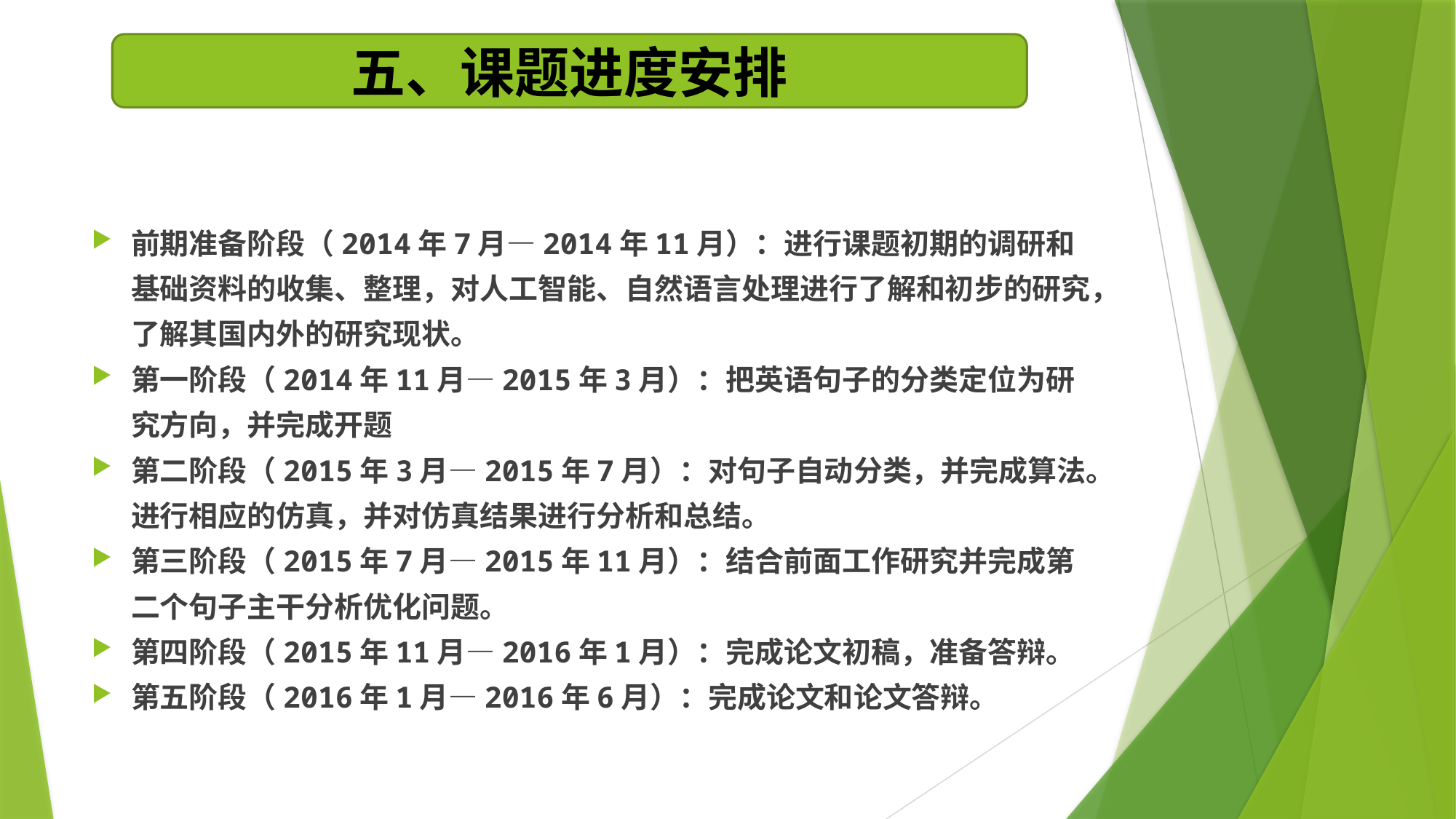

五、课题进度安排
前期准备阶段（2014年7月—2014年11月）：进行课题初期的调研和基础资料的收集、整理，对人工智能、自然语言处理进行了解和初步的研究，了解其国内外的研究现状。
第一阶段（2014年11月—2015年3月）：把英语句子的分类定位为研究方向，并完成开题
第二阶段（2015年3月—2015年7月）：对句子自动分类，并完成算法。进行相应的仿真，并对仿真结果进行分析和总结。
第三阶段（2015年7月—2015年11月）：结合前面工作研究并完成第二个句子主干分析优化问题。
第四阶段（2015年11月—2016年1月）：完成论文初稿，准备答辩。
第五阶段（2016年1月—2016年6月）：完成论文和论文答辩。